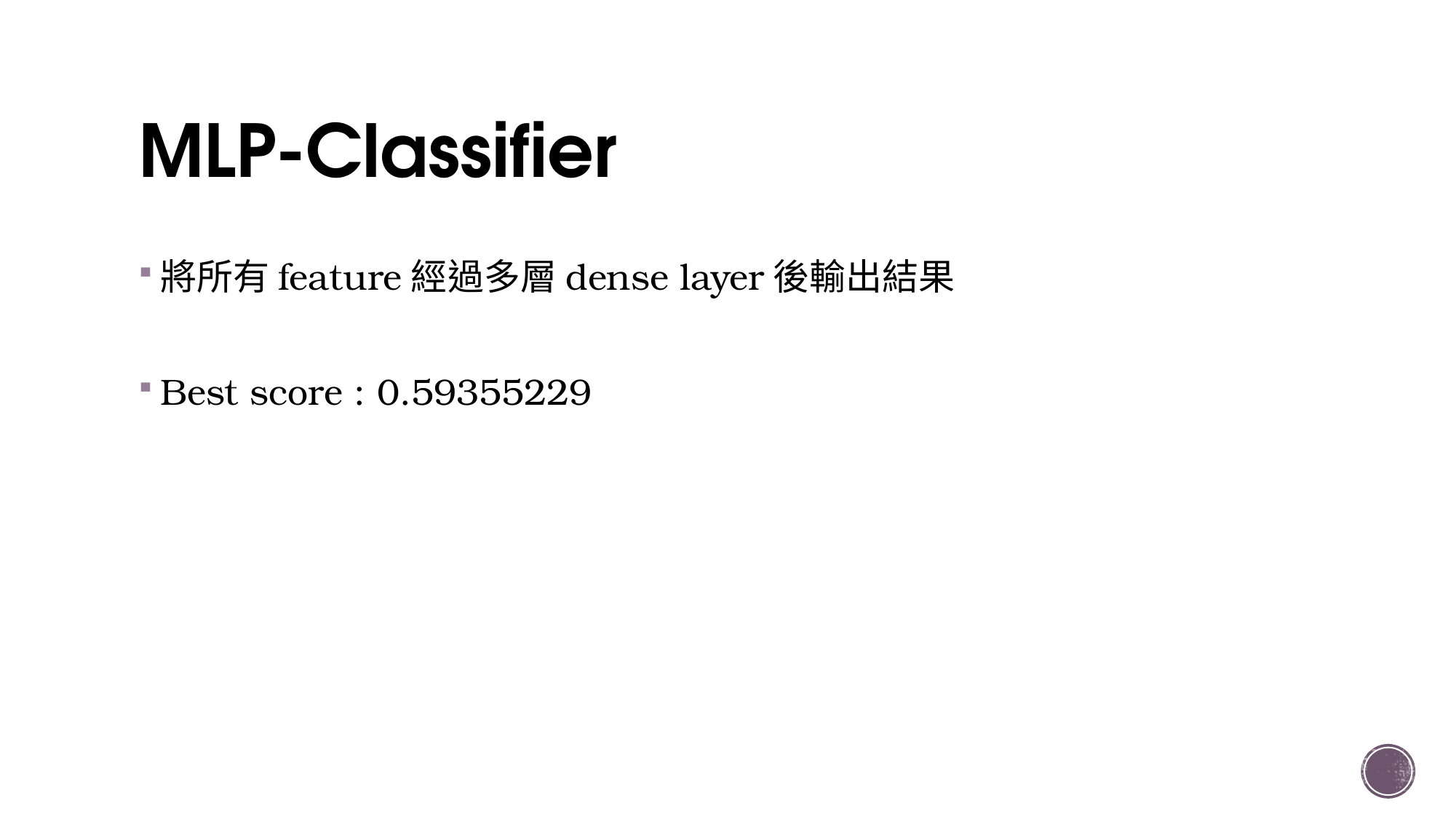

# MLP-Classifier
將所有feature經過多層dense layer後輸出結果

Best score : 0.59355229